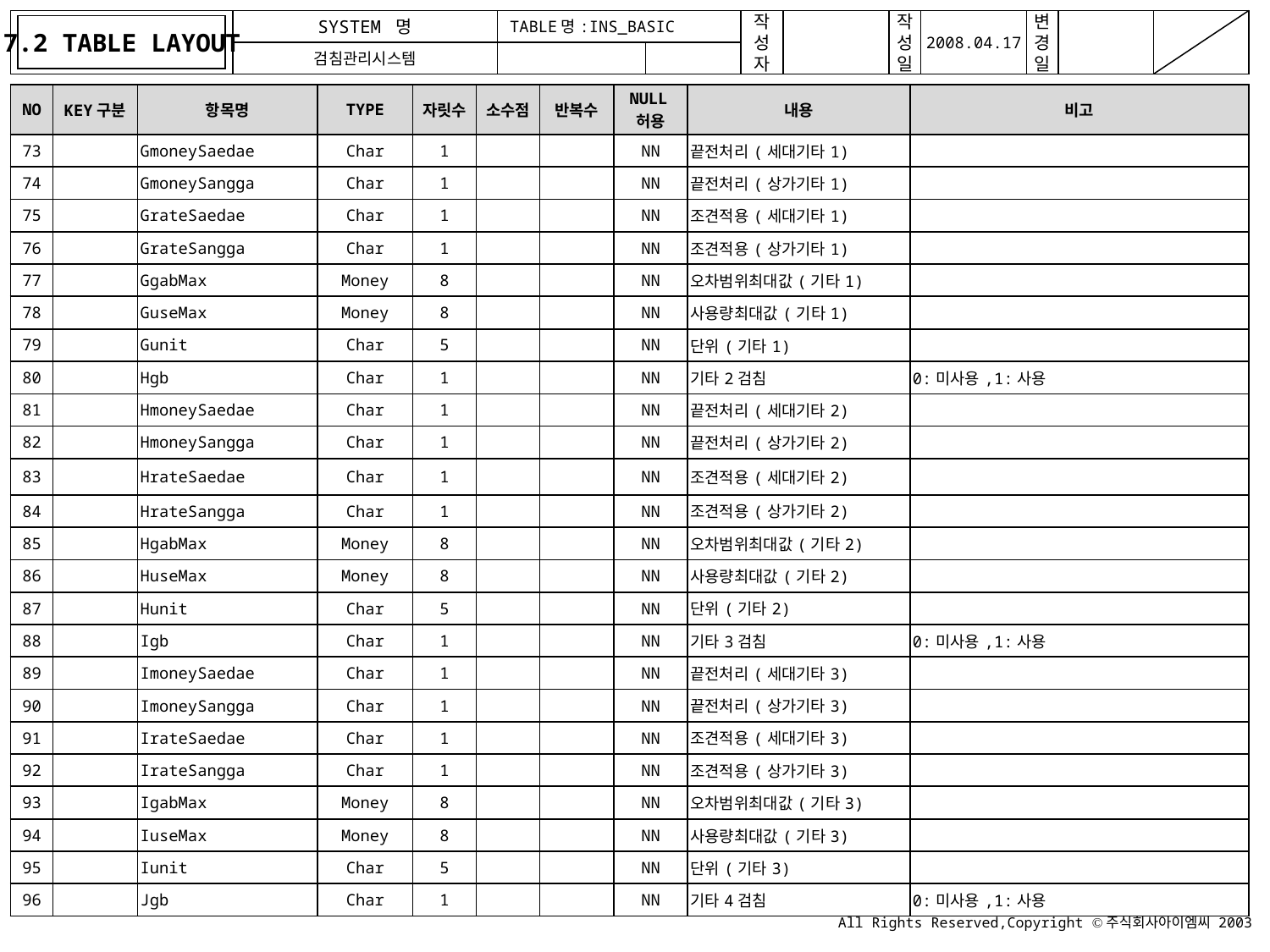

7.2 TABLE LAYOUT
TABLE명:INS_BASIC
| NO | KEY구분 | 항목명 | TYPE | 자릿수 | 소수점 | 반복수 | NULL허용 | 내용 | 비고 |
| --- | --- | --- | --- | --- | --- | --- | --- | --- | --- |
| 73 |  | GmoneySaedae | Char | 1 |  |  | NN | 끝전처리(세대기타1) |  |
| 74 |  | GmoneySangga | Char | 1 |  |  | NN | 끝전처리(상가기타1) |  |
| 75 |  | GrateSaedae | Char | 1 |  |  | NN | 조견적용(세대기타1) |  |
| 76 |  | GrateSangga | Char | 1 |  |  | NN | 조견적용(상가기타1) |  |
| 77 |  | GgabMax | Money | 8 |  |  | NN | 오차범위최대값(기타1) |  |
| 78 |  | GuseMax | Money | 8 |  |  | NN | 사용량최대값(기타1) |  |
| 79 |  | Gunit | Char | 5 |  |  | NN | 단위(기타1) |  |
| 80 |  | Hgb | Char | 1 |  |  | NN | 기타2검침 | 0:미사용,1:사용 |
| 81 |  | HmoneySaedae | Char | 1 |  |  | NN | 끝전처리(세대기타2) |  |
| 82 |  | HmoneySangga | Char | 1 |  |  | NN | 끝전처리(상가기타2) |  |
| 83 |  | HrateSaedae | Char | 1 |  |  | NN | 조견적용(세대기타2) |  |
| 84 |  | HrateSangga | Char | 1 |  |  | NN | 조견적용(상가기타2) |  |
| 85 |  | HgabMax | Money | 8 |  |  | NN | 오차범위최대값(기타2) |  |
| 86 |  | HuseMax | Money | 8 |  |  | NN | 사용량최대값(기타2) |  |
| 87 |  | Hunit | Char | 5 |  |  | NN | 단위(기타2) |  |
| 88 |  | Igb | Char | 1 |  |  | NN | 기타3검침 | 0:미사용,1:사용 |
| 89 |  | ImoneySaedae | Char | 1 |  |  | NN | 끝전처리(세대기타3) |  |
| 90 |  | ImoneySangga | Char | 1 |  |  | NN | 끝전처리(상가기타3) |  |
| 91 |  | IrateSaedae | Char | 1 |  |  | NN | 조견적용(세대기타3) |  |
| 92 |  | IrateSangga | Char | 1 |  |  | NN | 조견적용(상가기타3) |  |
| 93 |  | IgabMax | Money | 8 |  |  | NN | 오차범위최대값(기타3) |  |
| 94 |  | IuseMax | Money | 8 |  |  | NN | 사용량최대값(기타3) |  |
| 95 |  | Iunit | Char | 5 |  |  | NN | 단위(기타3) |  |
| 96 |  | Jgb | Char | 1 |  |  | NN | 기타4검침 | 0:미사용,1:사용 |